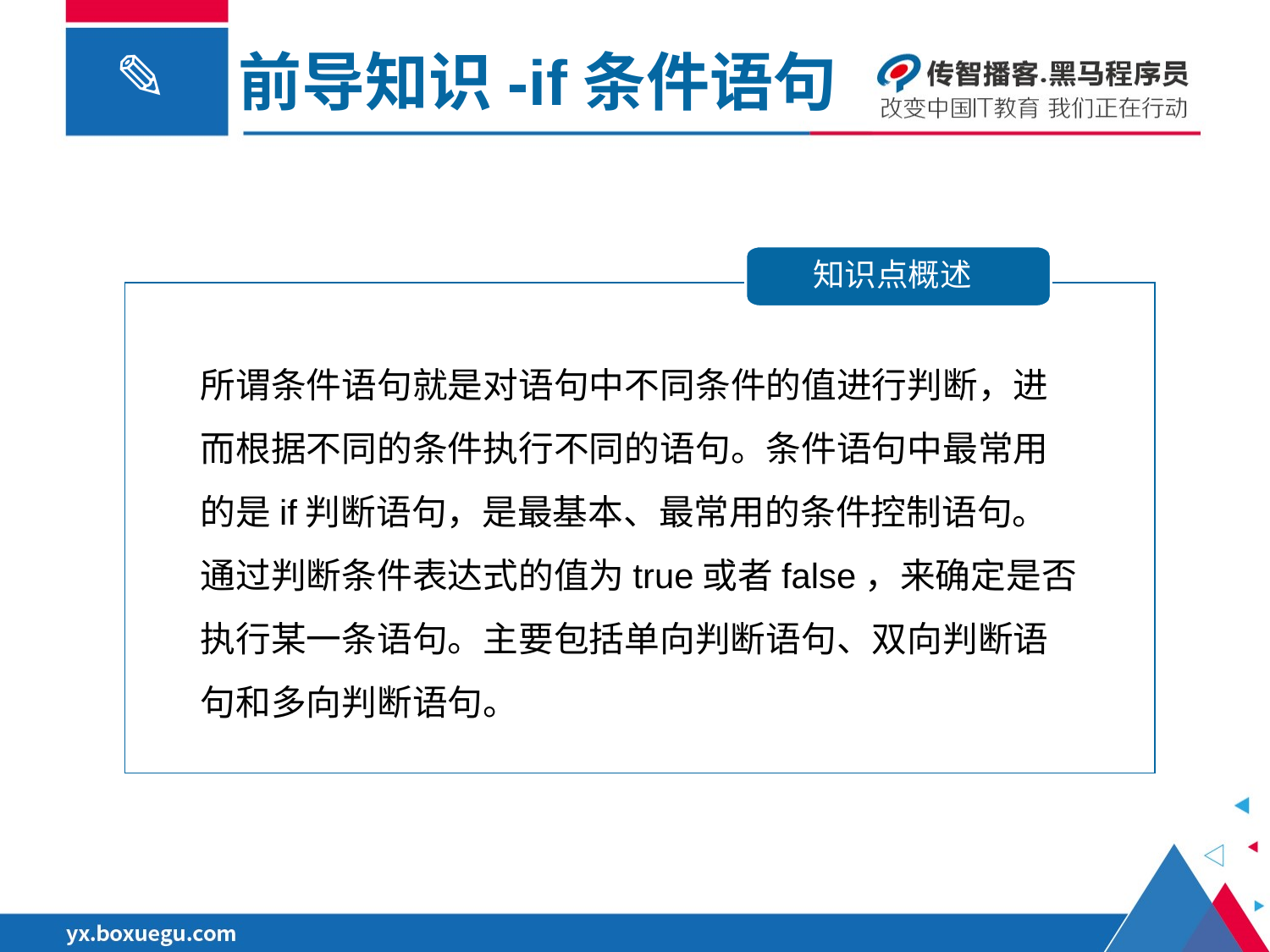

前导知识-if条件语句

知识点概述
所谓条件语句就是对语句中不同条件的值进行判断，进而根据不同的条件执行不同的语句。条件语句中最常用的是if判断语句，是最基本、最常用的条件控制语句。通过判断条件表达式的值为true或者false，来确定是否执行某一条语句。主要包括单向判断语句、双向判断语句和多向判断语句。